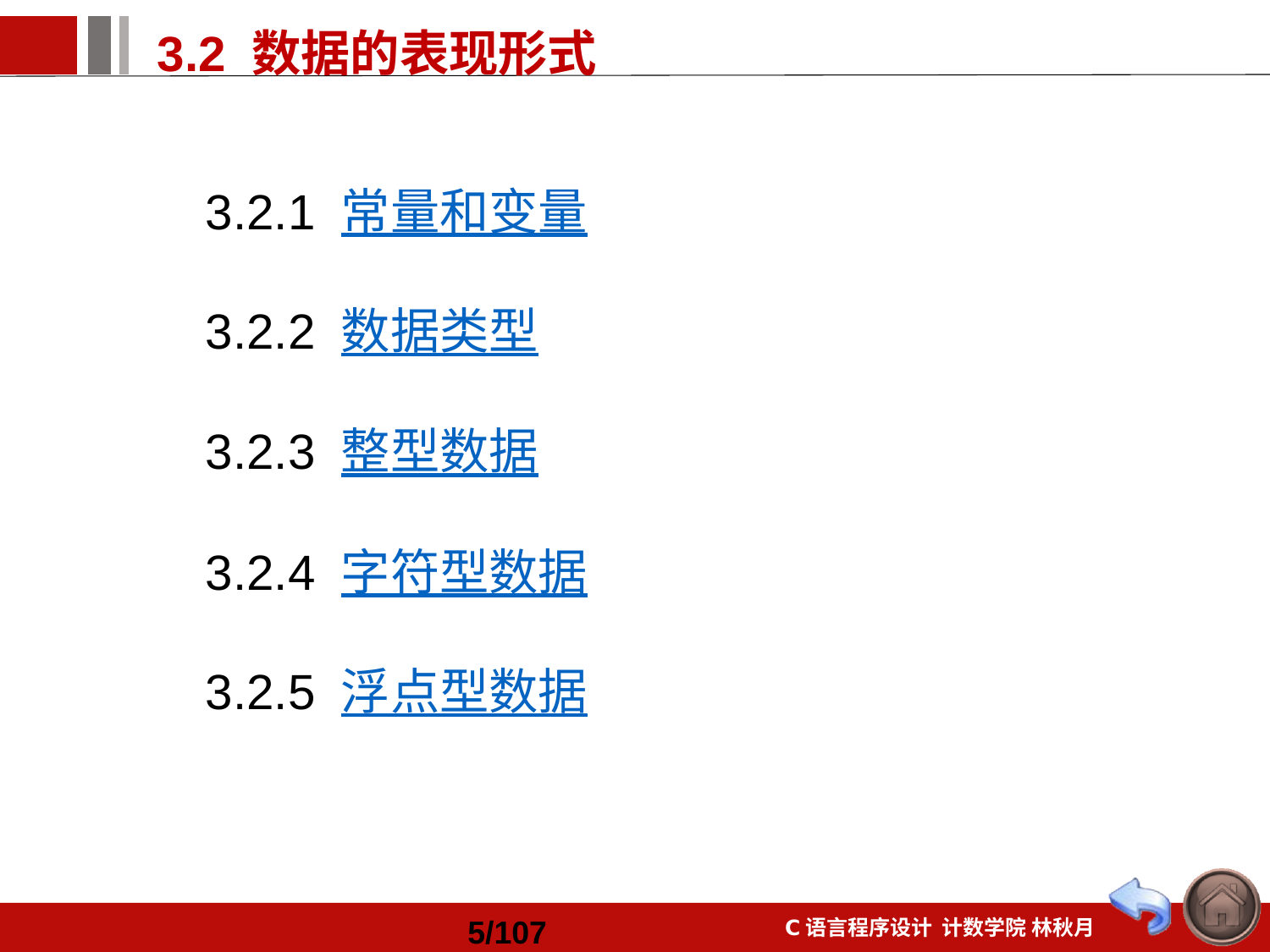

3.2.1 常量和变量
3.2.2 数据类型
3.2.3 整型数据
3.2.4 字符型数据
3.2.5 浮点型数据